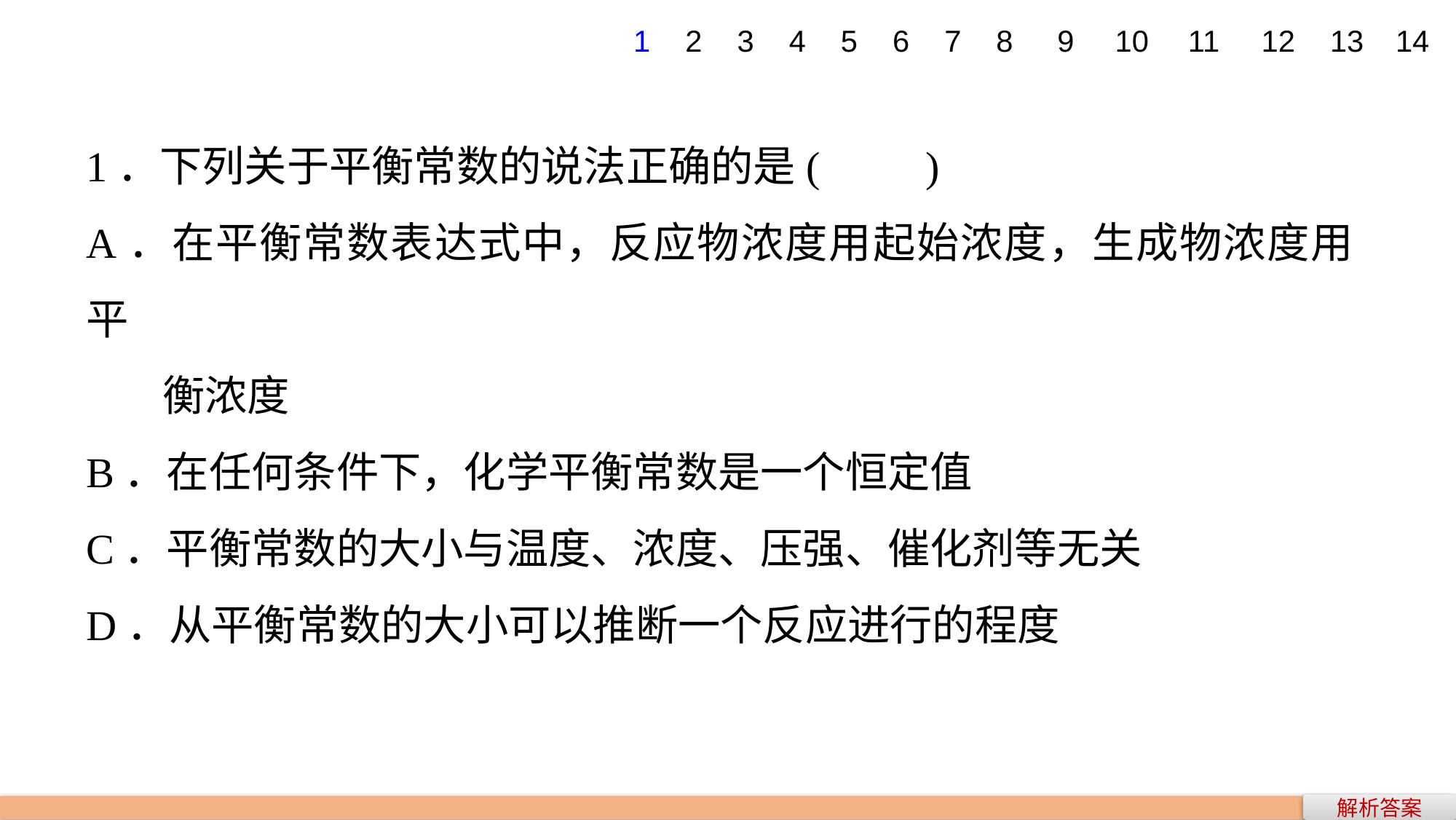

1
2
3
4
5
6
7
8
9
10
11
12
13
14
1．下列关于平衡常数的说法正确的是(　　)
A．在平衡常数表达式中，反应物浓度用起始浓度，生成物浓度用平
       衡浓度
B．在任何条件下，化学平衡常数是一个恒定值
C．平衡常数的大小与温度、浓度、压强、催化剂等无关
D．从平衡常数的大小可以推断一个反应进行的程度
解析答案